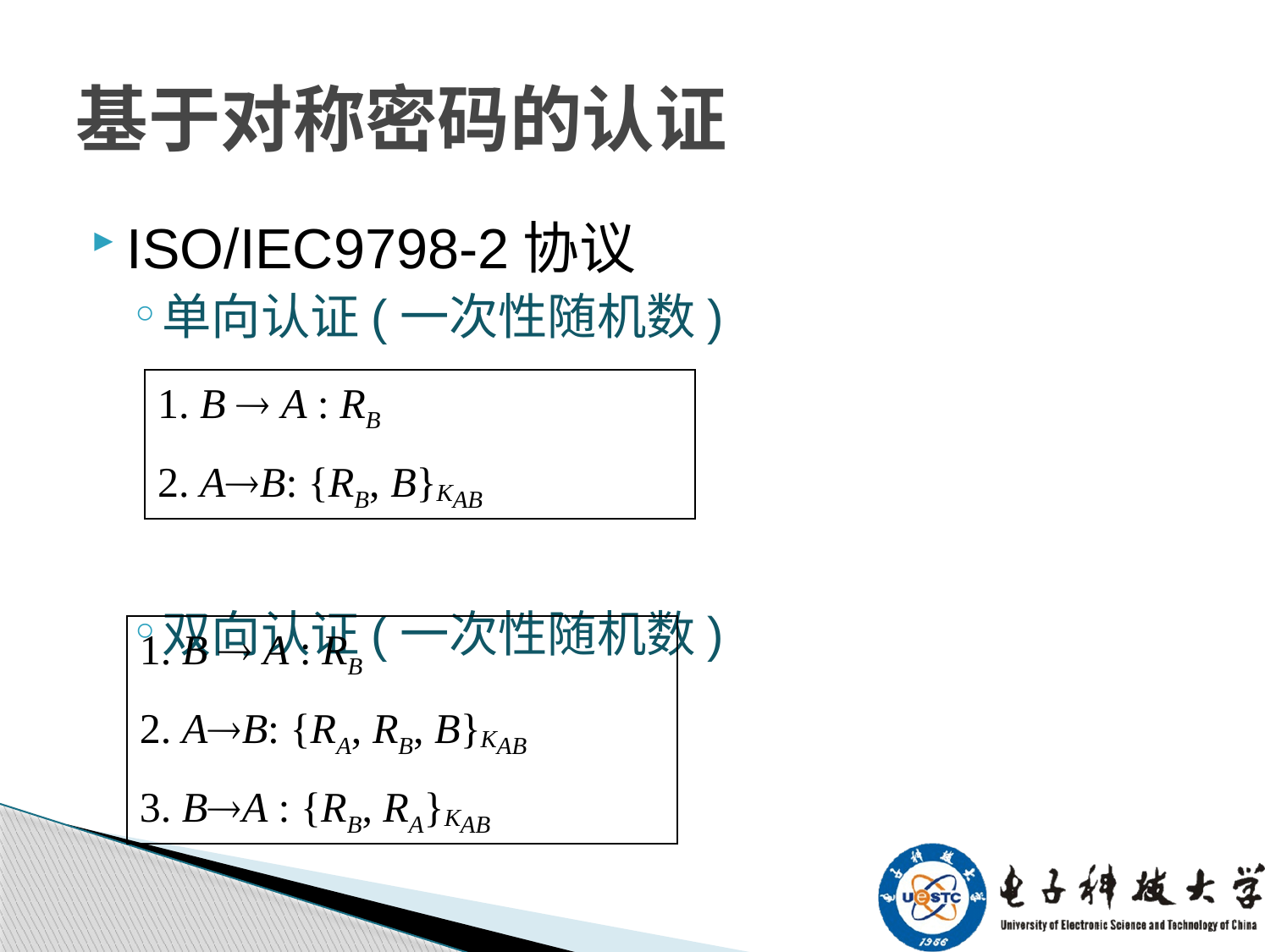

# 基于对称密码的认证
ISO/IEC9798-2协议
单向认证(一次性随机数)

双向认证(一次性随机数)
1. B → A : RB
2. A→B: {RB, B}KAB
1. B → A : RB
2. A→B: {RA, RB, B}KAB
3. B→A : {RB, RA}KAB
36